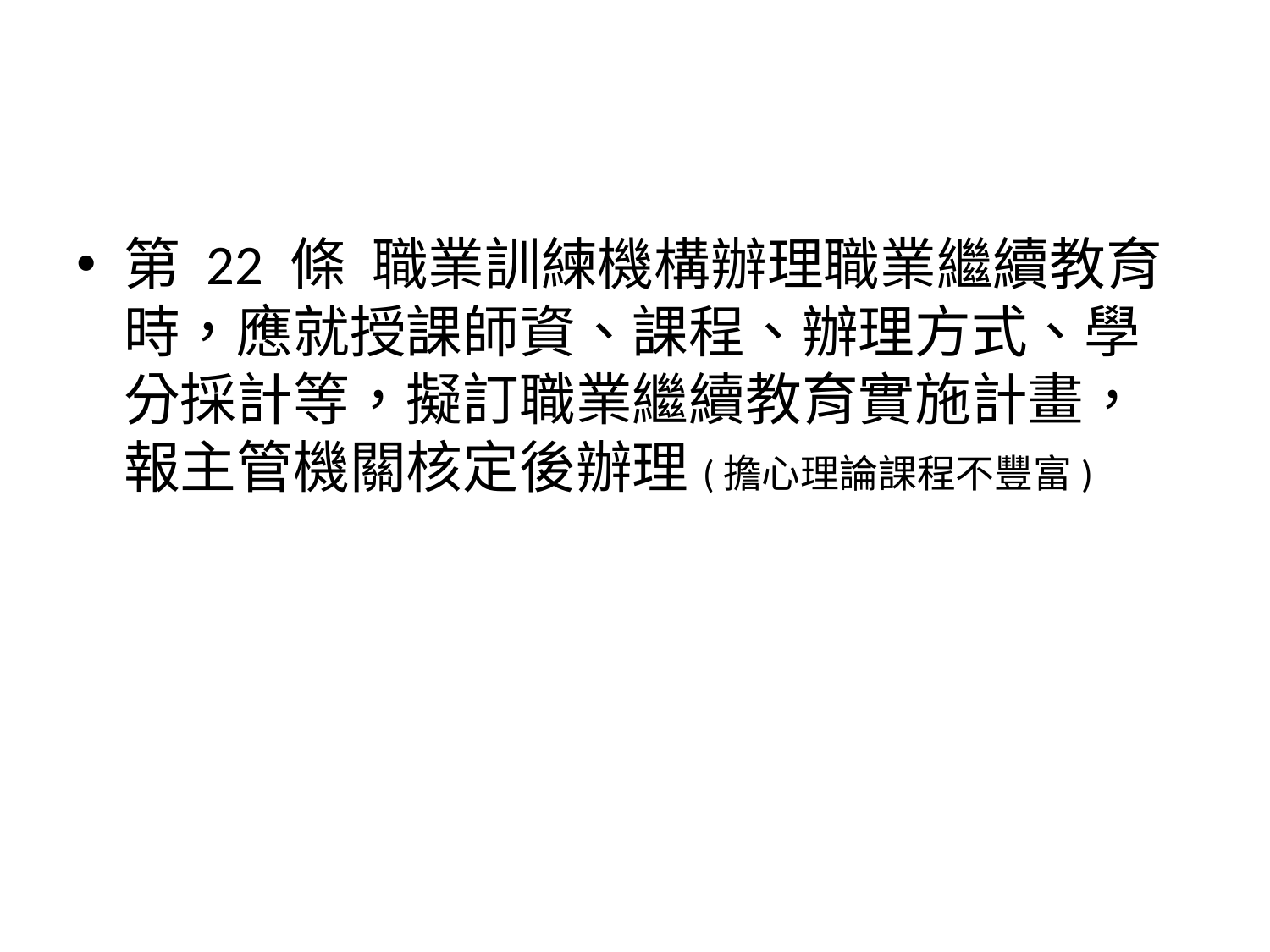

#
第 22 條  職業訓練機構辦理職業繼續教育時，應就授課師資、課程、辦理方式、學分採計等，擬訂職業繼續教育實施計畫，報主管機關核定後辦理(擔心理論課程不豐富)